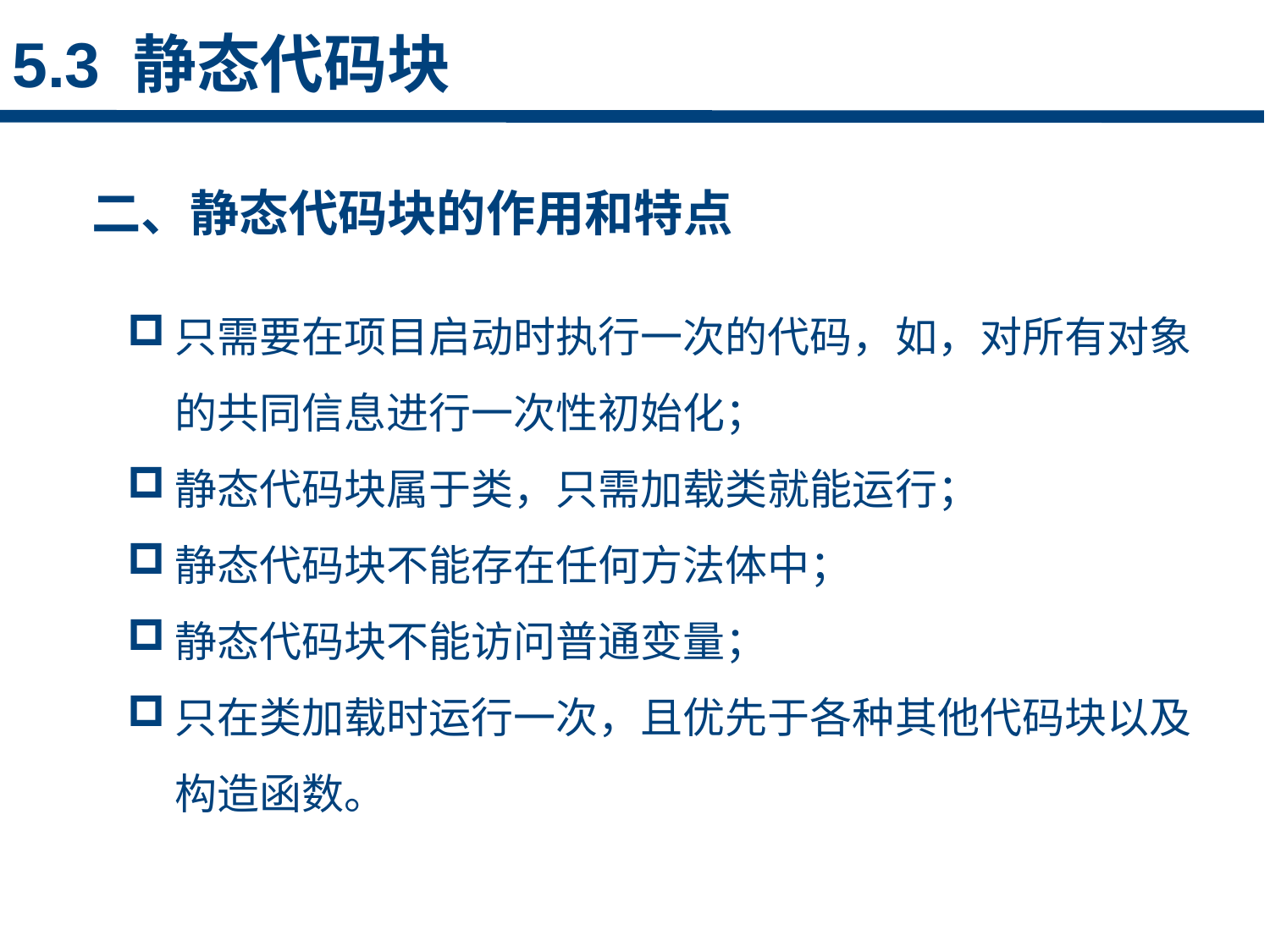

5.3 静态代码块
二、静态代码块的作用和特点
点击添加文本
只需要在项目启动时执行一次的代码，如，对所有对象的共同信息进行一次性初始化；
静态代码块属于类，只需加载类就能运行；
静态代码块不能存在任何方法体中；
静态代码块不能访问普通变量；
只在类加载时运行一次，且优先于各种其他代码块以及构造函数。
点击添加文本
点击添加文本
点击添加文本